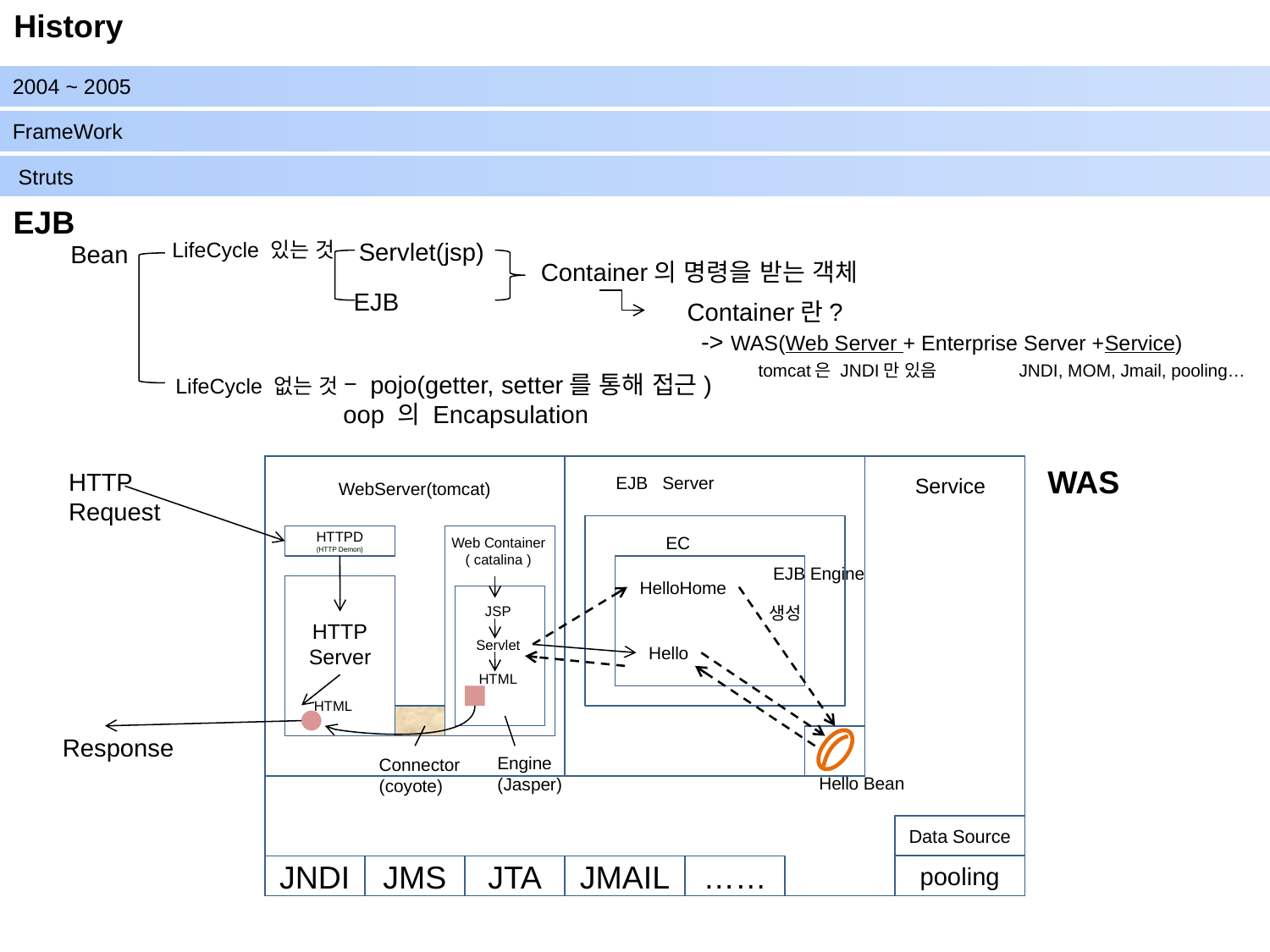

History
2004 ~ 2005
FrameWork
 Struts
EJB
LifeCycle 있는 것
Servlet(jsp)
Bean

Container의 명령을 받는 객체

EJB
Container란?
  -> WAS(Web Server + Enterprise Server +Service)
            tomcat은 JNDI만 있음                JNDI, MOM, Jmail, pooling…
LifeCycle 없는 것 – pojo(getter, setter를 통해 접근)
                        oop 의 Encapsulation

WAS
HTTP
Request
EJB   Server
Service
WebServer(tomcat)

HTTPD
(HTTP Demon)

EC
Web Container
( catalina )

EJB Engine
HelloHome

JSP

Servlet

HTML
생성
HTTP
Server
Hello

HTML

Response

Engine
(Jasper)
Connector
(coyote)
Hello Bean
Data Source
JNDI
JMS
JTA
JMAIL
……
pooling